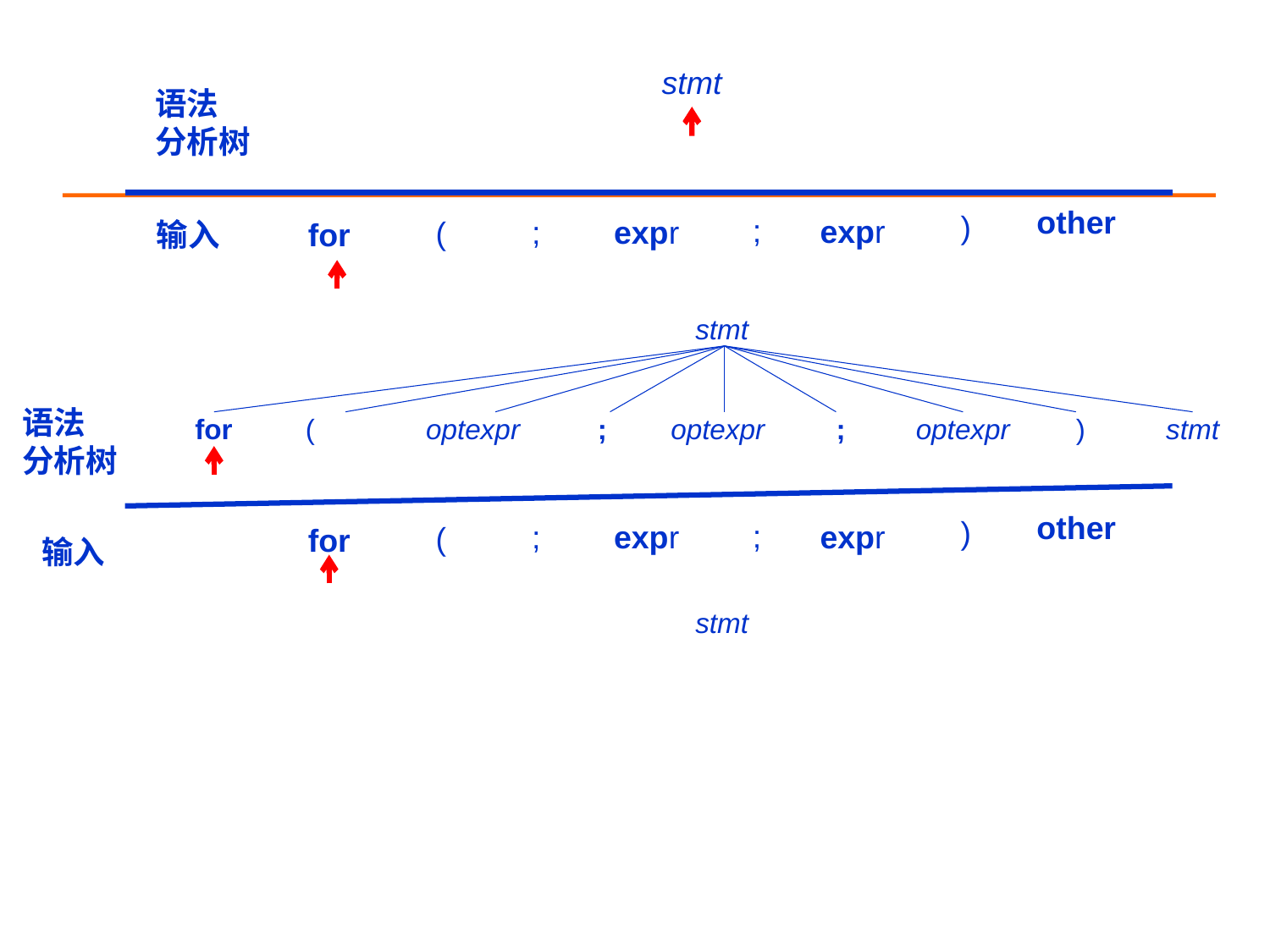

stmt
语法
分析树
other
)
;
expr
;
expr
(
for
输入
stmt
语法
分析树
for
(
optexpr
;
optexpr
;
optexpr
)
stmt
other
)
;
expr
;
expr
(
for
输入
stmt